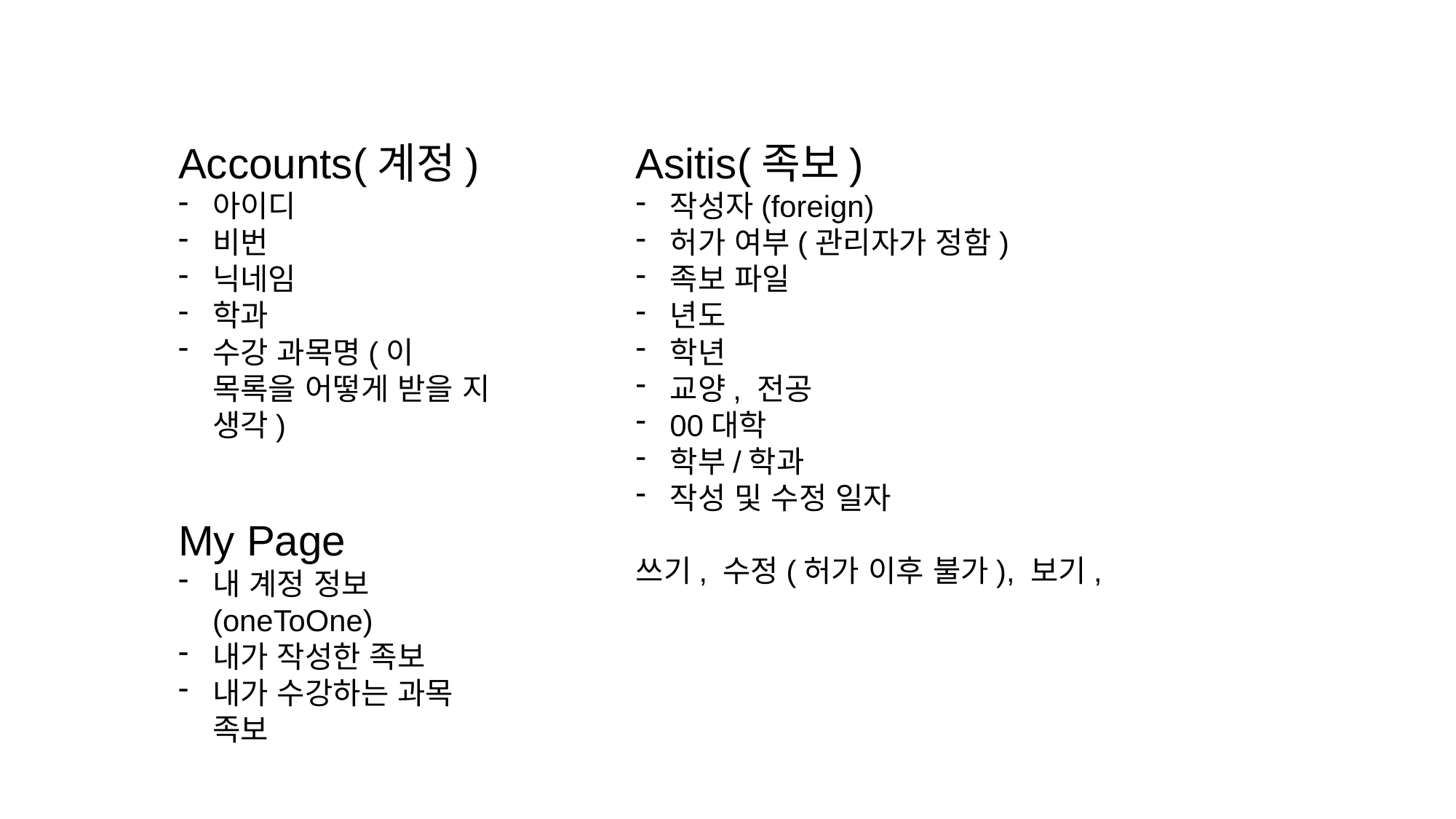

Accounts(계정)
아이디
비번
닉네임
학과
수강 과목명(이 목록을 어떻게 받을 지 생각)
Asitis(족보)
작성자(foreign)
허가 여부(관리자가 정함)
족보 파일
년도
학년
교양, 전공
00대학
학부/학과
작성 및 수정 일자

쓰기, 수정(허가 이후 불가), 보기,
My Page
내 계정 정보(oneToOne)
내가 작성한 족보
내가 수강하는 과목 족보